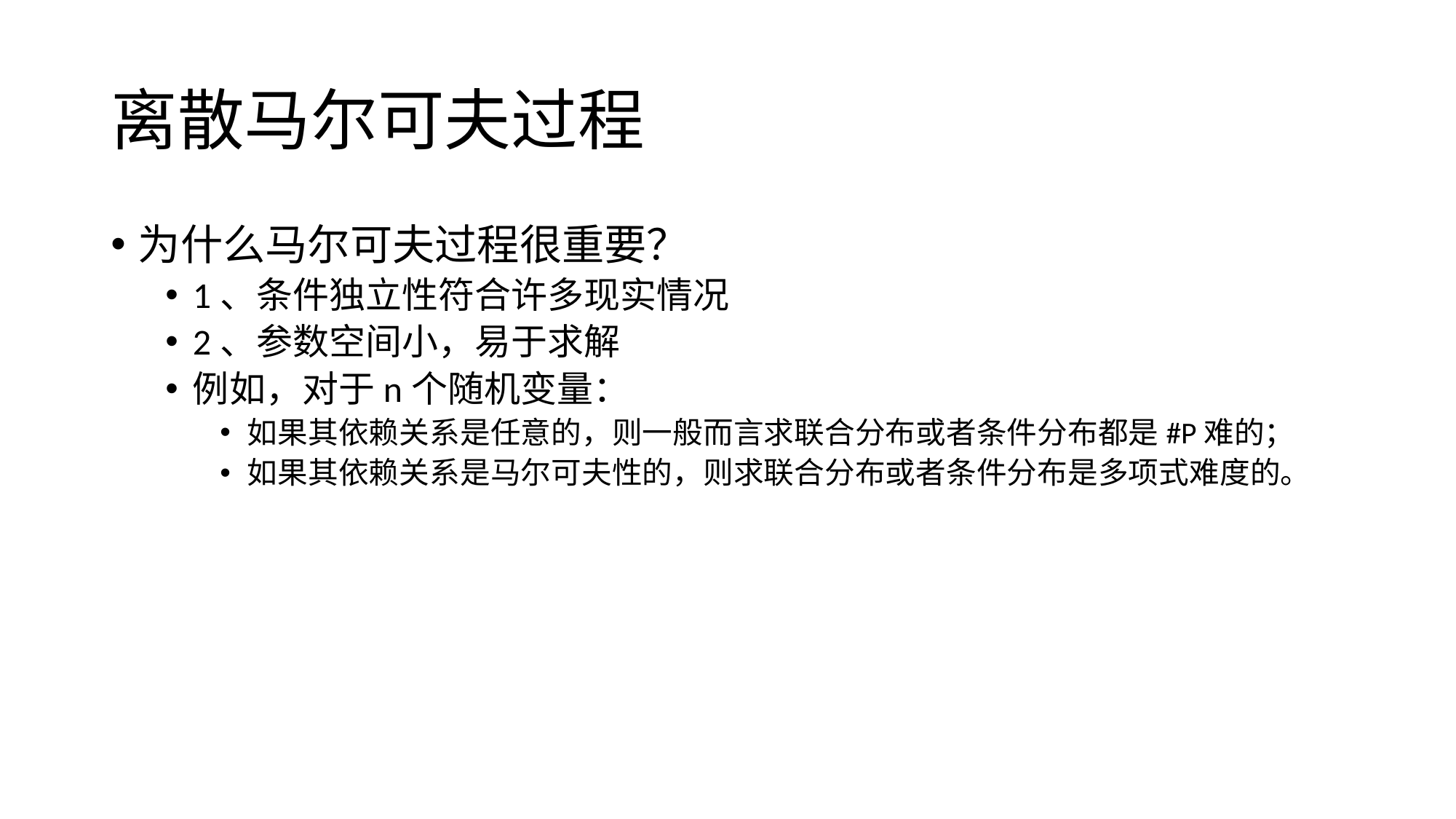

# 离散马尔可夫过程
为什么马尔可夫过程很重要？
1、条件独立性符合许多现实情况
2、参数空间小，易于求解
例如，对于n个随机变量：
如果其依赖关系是任意的，则一般而言求联合分布或者条件分布都是#P难的；
如果其依赖关系是马尔可夫性的，则求联合分布或者条件分布是多项式难度的。